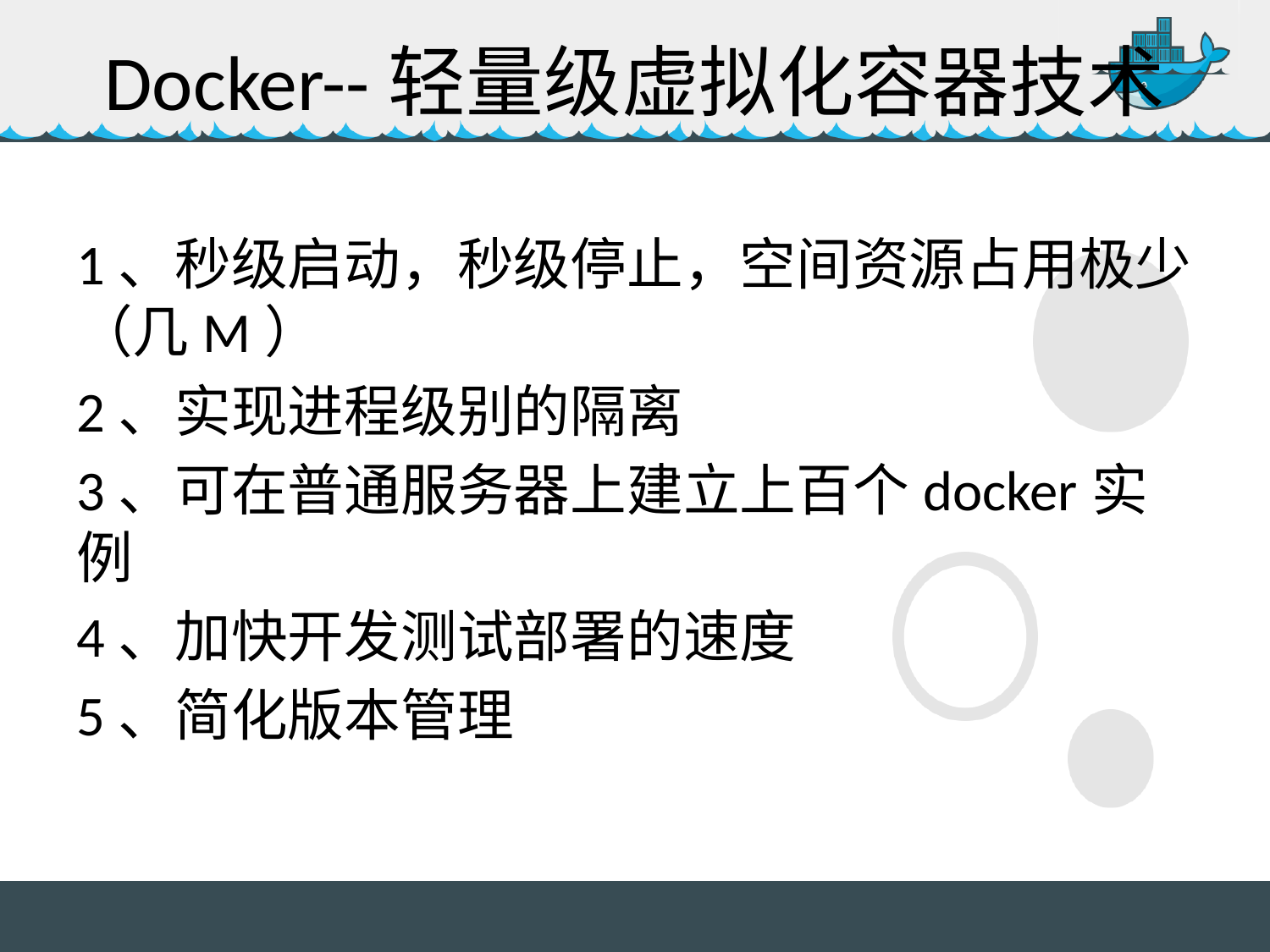

# Docker--轻量级虚拟化容器技术
1、秒级启动，秒级停止，空间资源占用极少（几M）
2、实现进程级别的隔离
3、可在普通服务器上建立上百个docker实例
4、加快开发测试部署的速度
5、简化版本管理